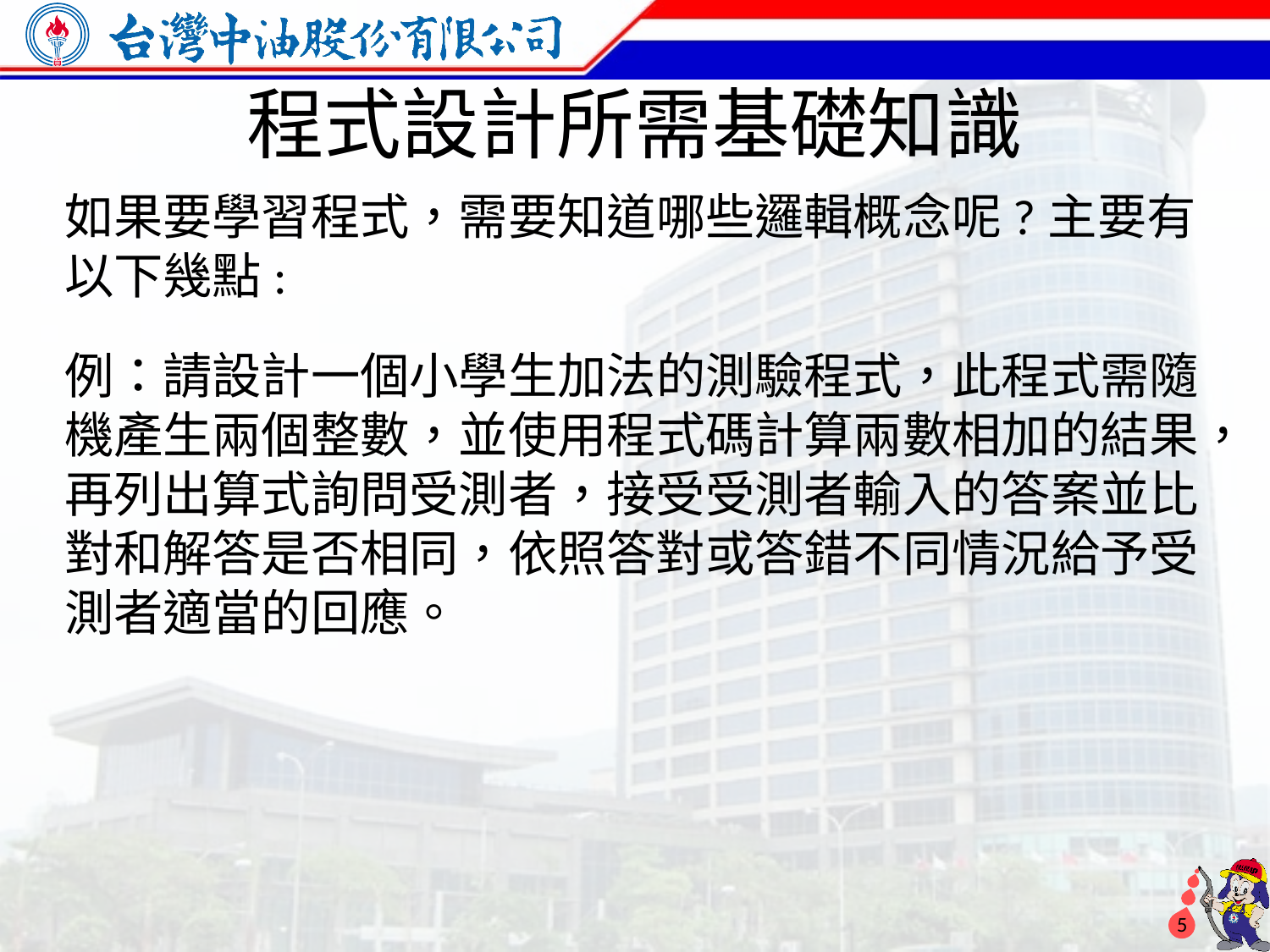

程式設計所需基礎知識
如果要學習程式，需要知道哪些邏輯概念呢?主要有以下幾點:
例：請設計一個小學生加法的測驗程式，此程式需隨機產生兩個整數，並使用程式碼計算兩數相加的結果，再列出算式詢問受測者，接受受測者輸入的答案並比對和解答是否相同，依照答對或答錯不同情況給予受測者適當的回應。
5